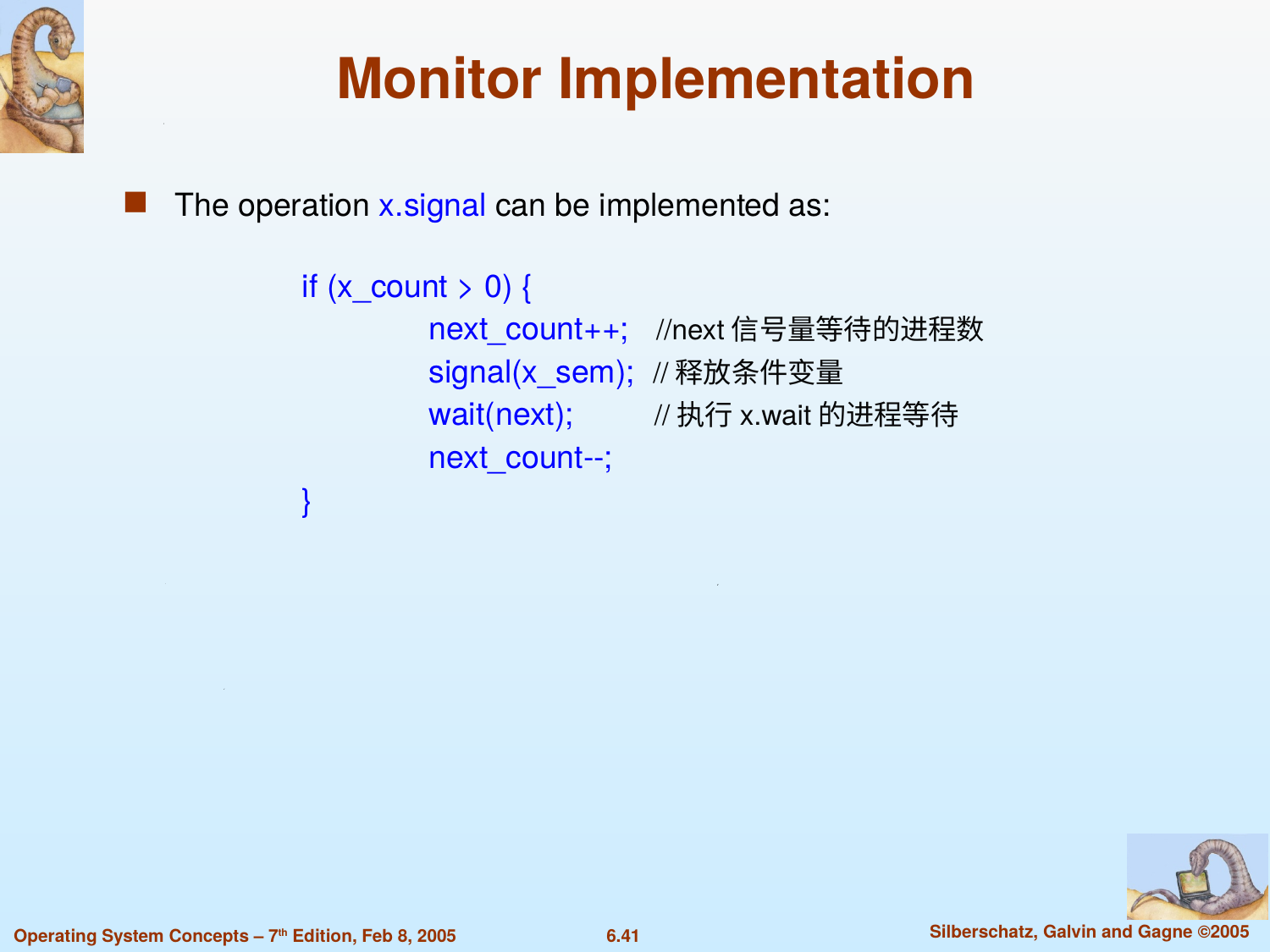

Monitor Implementation
The operation x.signal can be implemented as:
		if (x_count > 0) {
			next_count++;   //next信号量等待的进程数
			signal(x_sem);  //释放条件变量
			wait(next);         //执行x.wait的进程等待
			next_count--;
		}